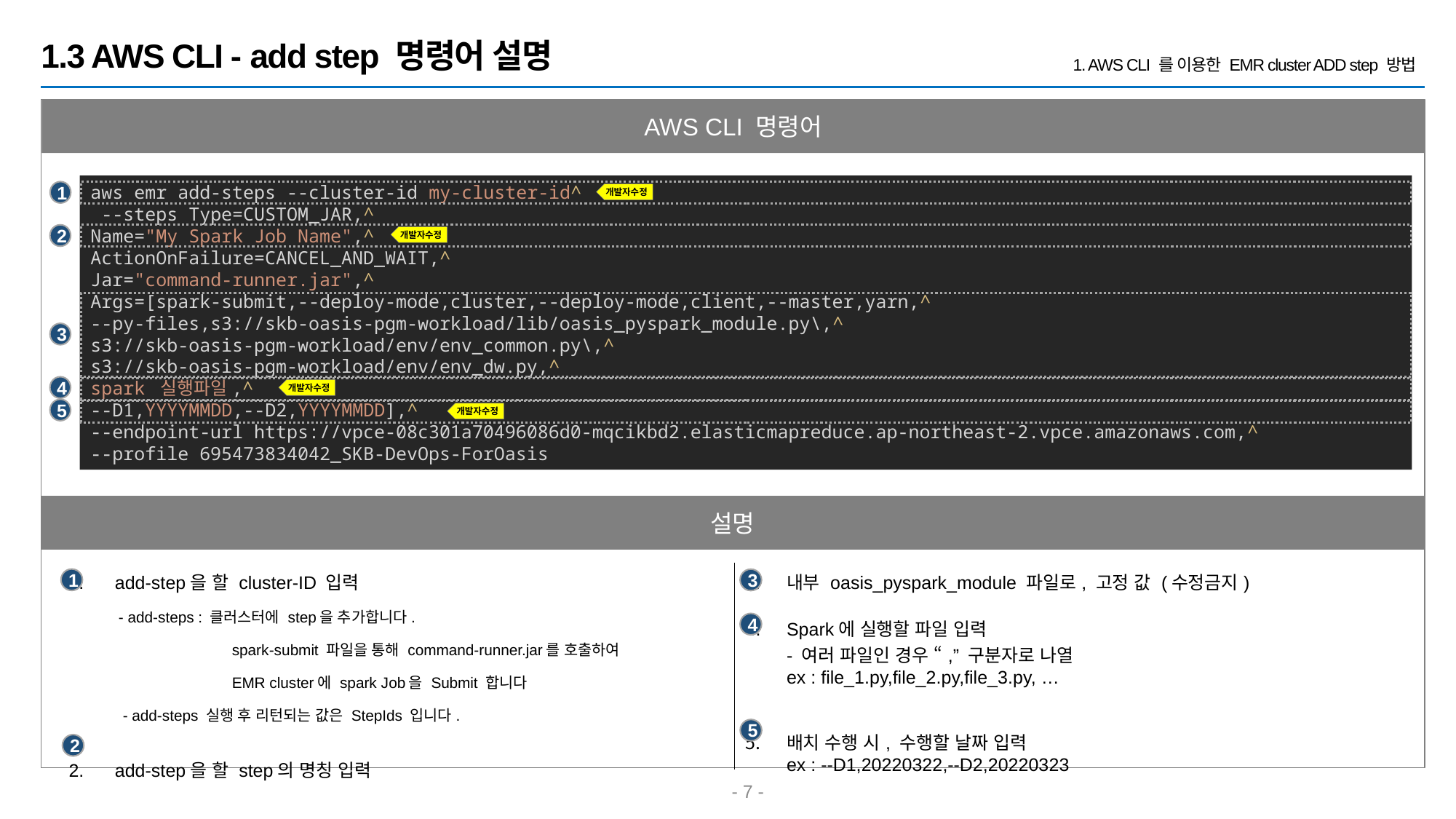

1.3 AWS CLI - add step 명령어 설명
1. AWS CLI 를 이용한 EMR cluster ADD step 방법

AWS CLI 명령어
aws emr add-steps --cluster-id my-cluster-id^
 --steps Type=CUSTOM_JAR,^
Name="My Spark Job Name",^
ActionOnFailure=CANCEL_AND_WAIT,^
Jar="command-runner.jar",^
Args=[spark-submit,--deploy-mode,cluster,--deploy-mode,client,--master,yarn,^
--py-files,s3://skb-oasis-pgm-workload/lib/oasis_pyspark_module.py\,^
s3://skb-oasis-pgm-workload/env/env_common.py\,^
s3://skb-oasis-pgm-workload/env/env_dw.py,^
spark 실행파일,^
--D1,YYYYMMDD,--D2,YYYYMMDD],^
--endpoint-url https://vpce-08c301a70496086d0-mqcikbd2.elasticmapreduce.ap-northeast-2.vpce.amazonaws.com,^
--profile 695473834042_SKB-DevOps-ForOasis
1

2
3
4
5
개발자수정
개발자수정
개발자수정
개발자수정
설명
| add-step을 할 cluster-ID 입력 - add-steps : 클러스터에 step을 추가합니다. spark-submit 파일을 통해 command-runner.jar를 호출하여 EMR cluster에 spark Job을 Submit 합니다 - add-steps 실행 후 리턴되는 값은 StepIds 입니다. add-step을 할 step의 명칭 입력 | 내부 oasis\_pyspark\_module 파일로, 고정 값 (수정금지) Spark에 실행할 파일 입력 - 여러 파일인 경우 “,” 구분자로 나열 ex : file\_1.py,file\_2.py,file\_3.py, … 배치 수행 시, 수행할 날짜 입력 ex : --D1,20220322,--D2,20220323 |
| --- | --- |
1
3
4
5
2
- 7 -